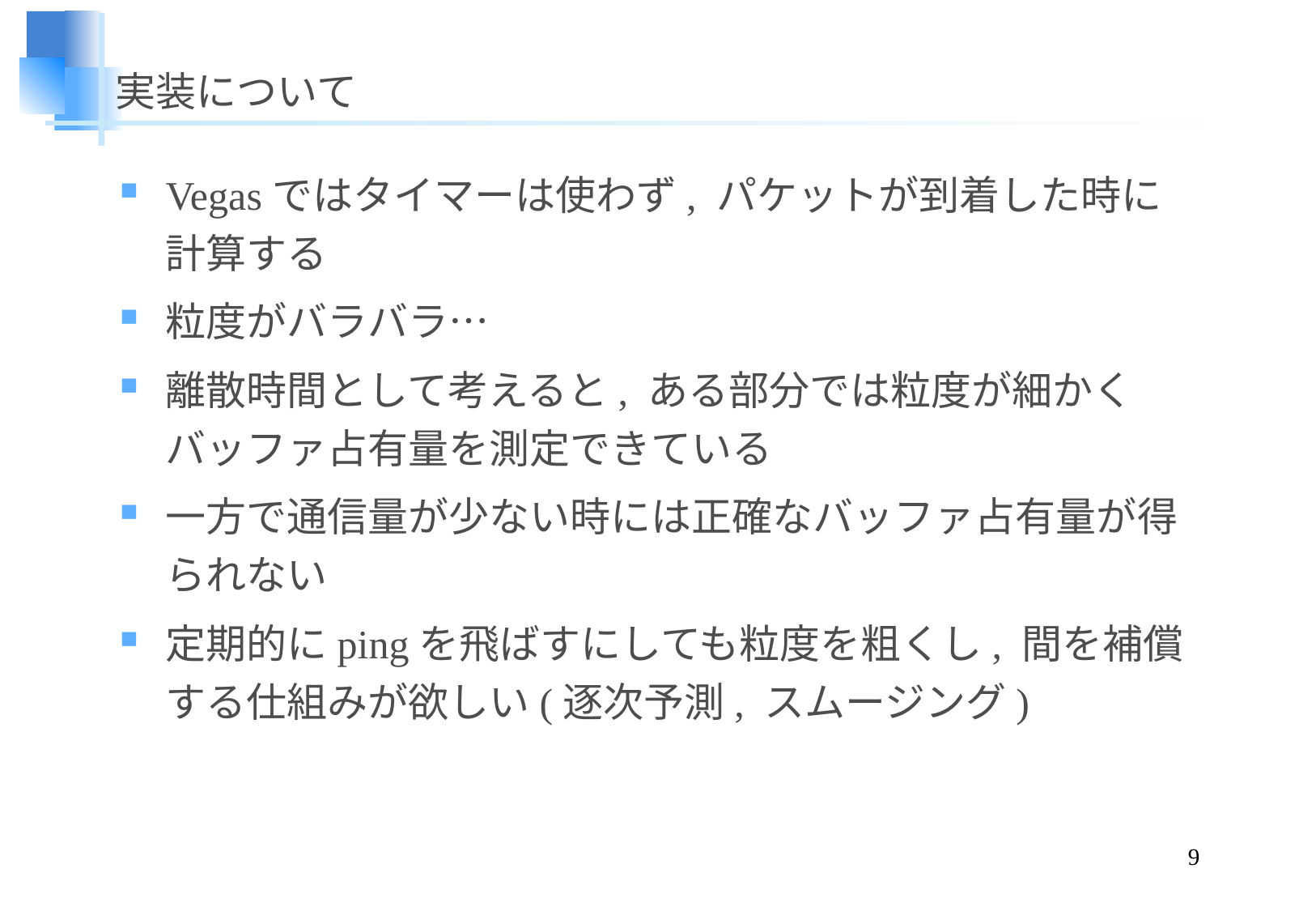

# 実装について
Vegasではタイマーは使わず, パケットが到着した時に計算する
粒度がバラバラ…
離散時間として考えると, ある部分では粒度が細かくバッファ占有量を測定できている
一方で通信量が少ない時には正確なバッファ占有量が得られない
定期的にpingを飛ばすにしても粒度を粗くし, 間を補償する仕組みが欲しい(逐次予測, スムージング)
9